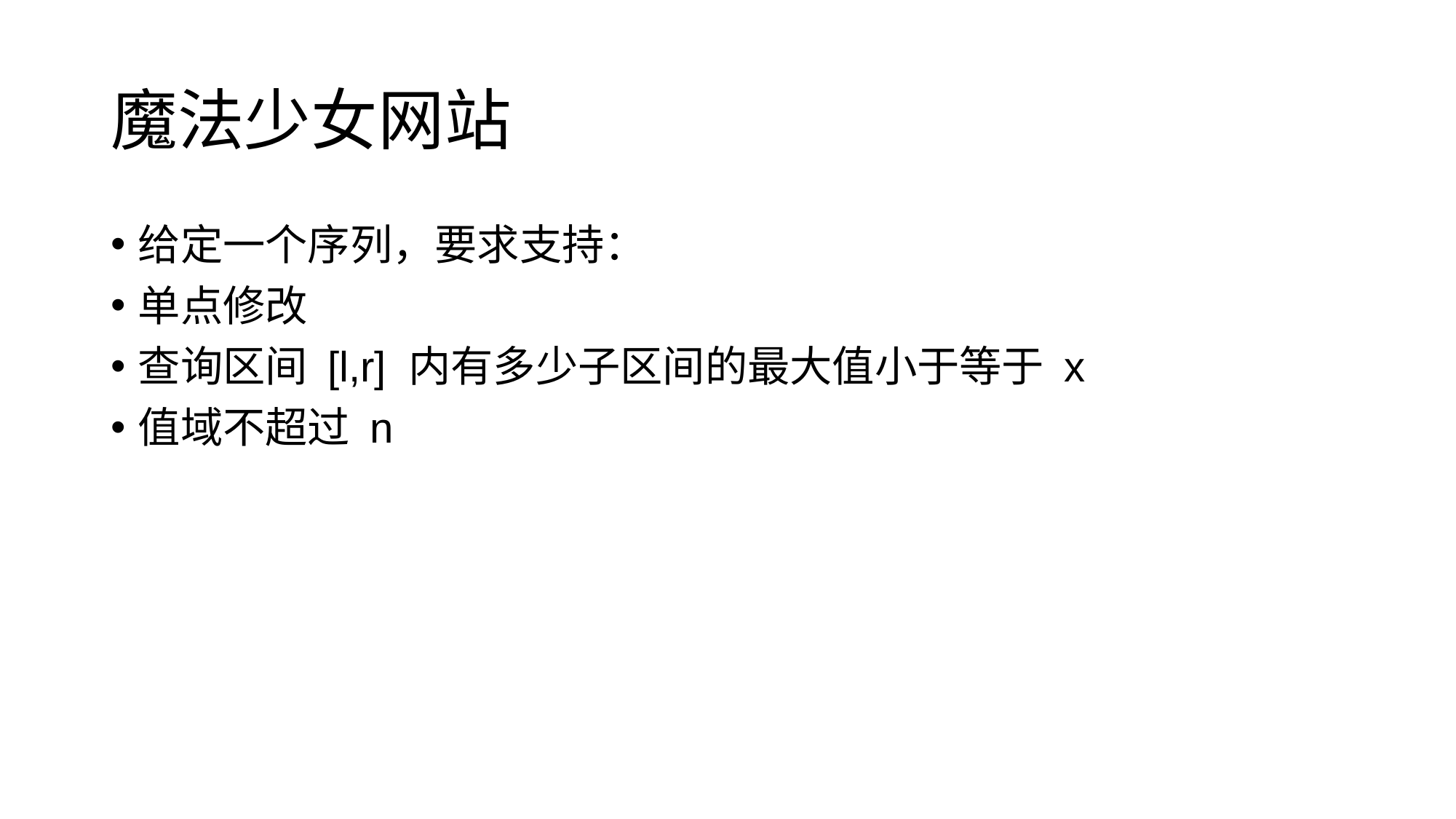

# 魔法少女网站
给定一个序列，要求支持：
单点修改
查询区间 [l,r] 内有多少子区间的最大值小于等于 x
值域不超过 n